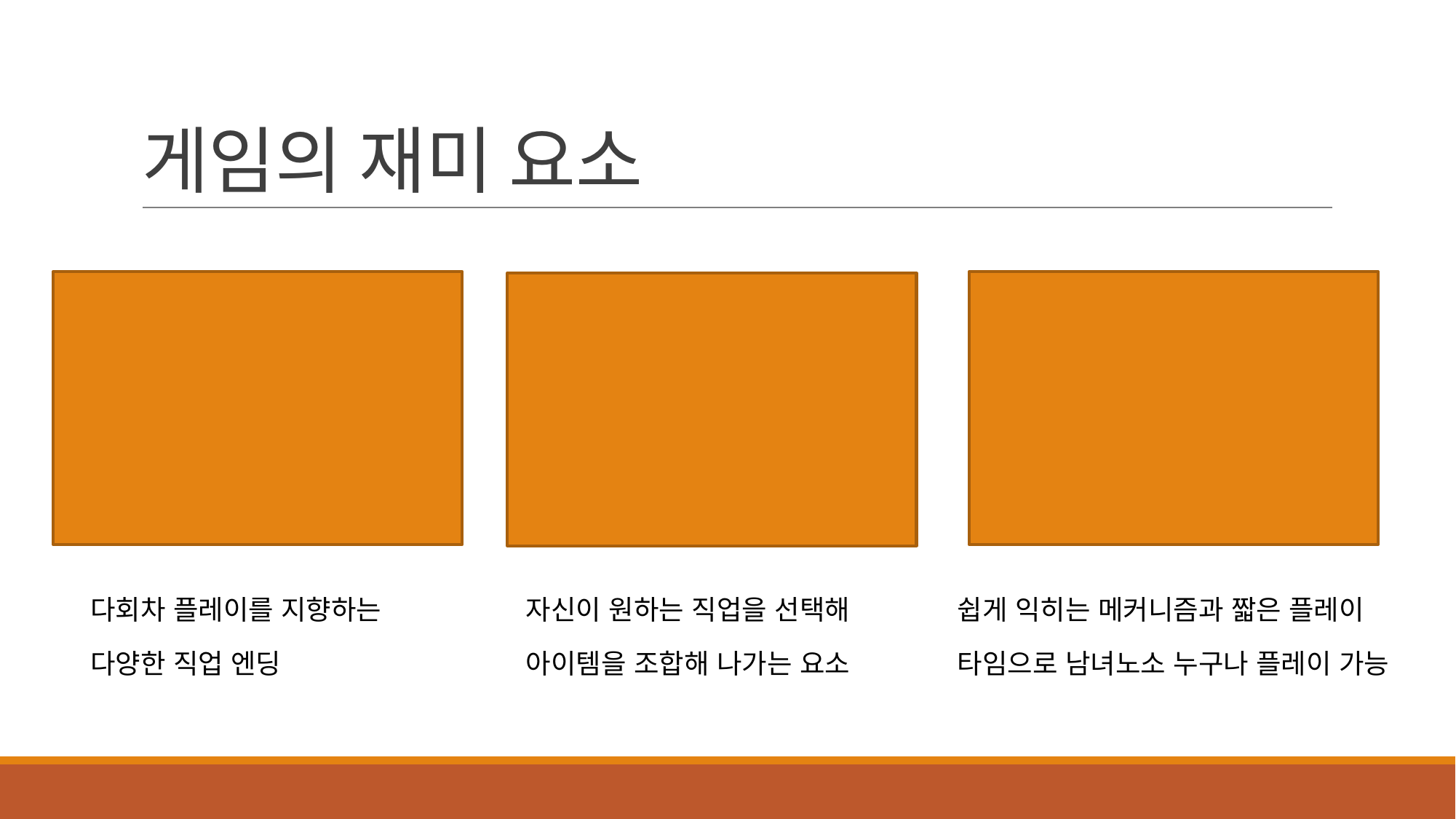

# 게임의 재미 요소

다회차 플레이를 지향하는
다양한 직업 엔딩
자신이 원하는 직업을 선택해
아이템을 조합해 나가는 요소
쉽게 익히는 메커니즘과 짧은 플레이
타임으로 남녀노소 누구나 플레이 가능